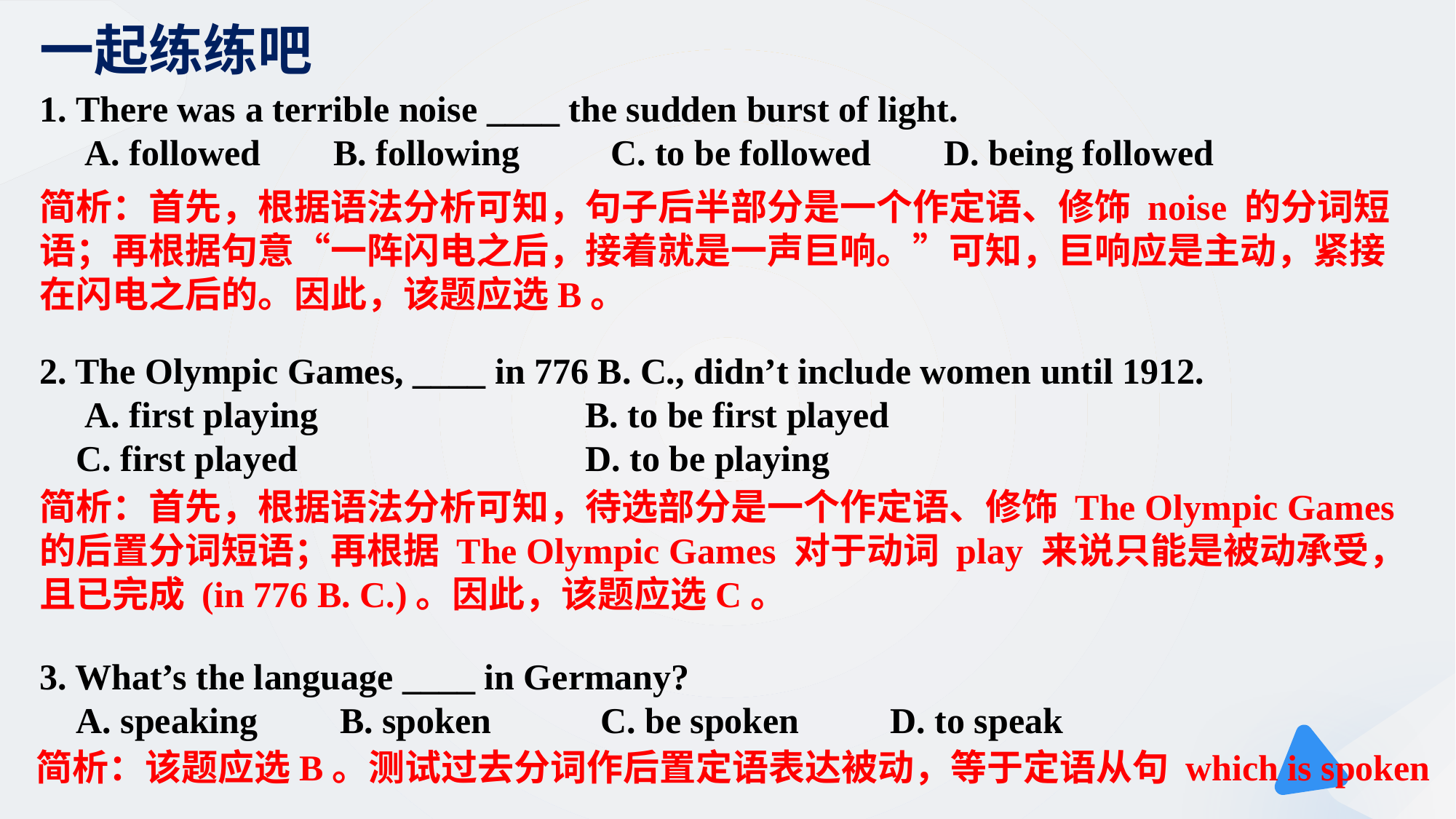

一起练练吧
1. There was a terrible noise ____ the sudden burst of light.
　A. followed        B. following          C. to be followed        D. being followed

2. The Olympic Games, ____ in 776 B. C., didn’t include women until 1912.
　A. first playing 			B. to be first played
    C. first played 			D. to be playing

3. What’s the language ____ in Germany?
    A. speaking         B. spoken            C. be spoken          D. to speak

简析：首先，根据语法分析可知，句子后半部分是一个作定语、修饰 noise 的分词短语；再根据句意“一阵闪电之后，接着就是一声巨响。”可知，巨响应是主动，紧接在闪电之后的。因此，该题应选B。
简析：首先，根据语法分析可知，待选部分是一个作定语、修饰 The Olympic Games 的后置分词短语；再根据 The Olympic Games 对于动词 play 来说只能是被动承受，且已完成 (in 776 B. C.)。因此，该题应选C。
　简析：该题应选B。测试过去分词作后置定语表达被动，等于定语从句 which is spoken